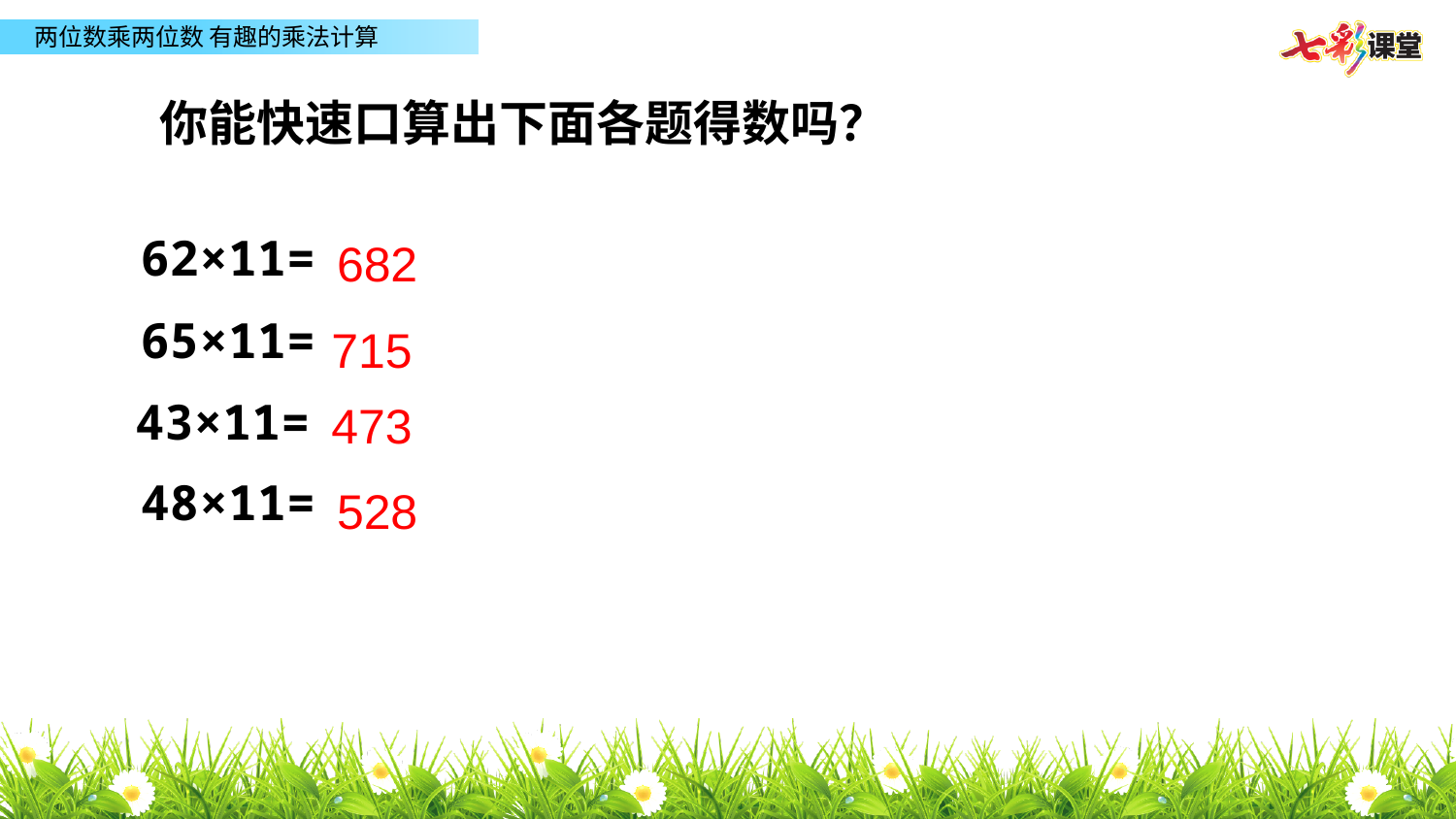

你能快速口算出下面各题得数吗？
62×11=
682
65×11=
715
43×11=
473
48×11=
528